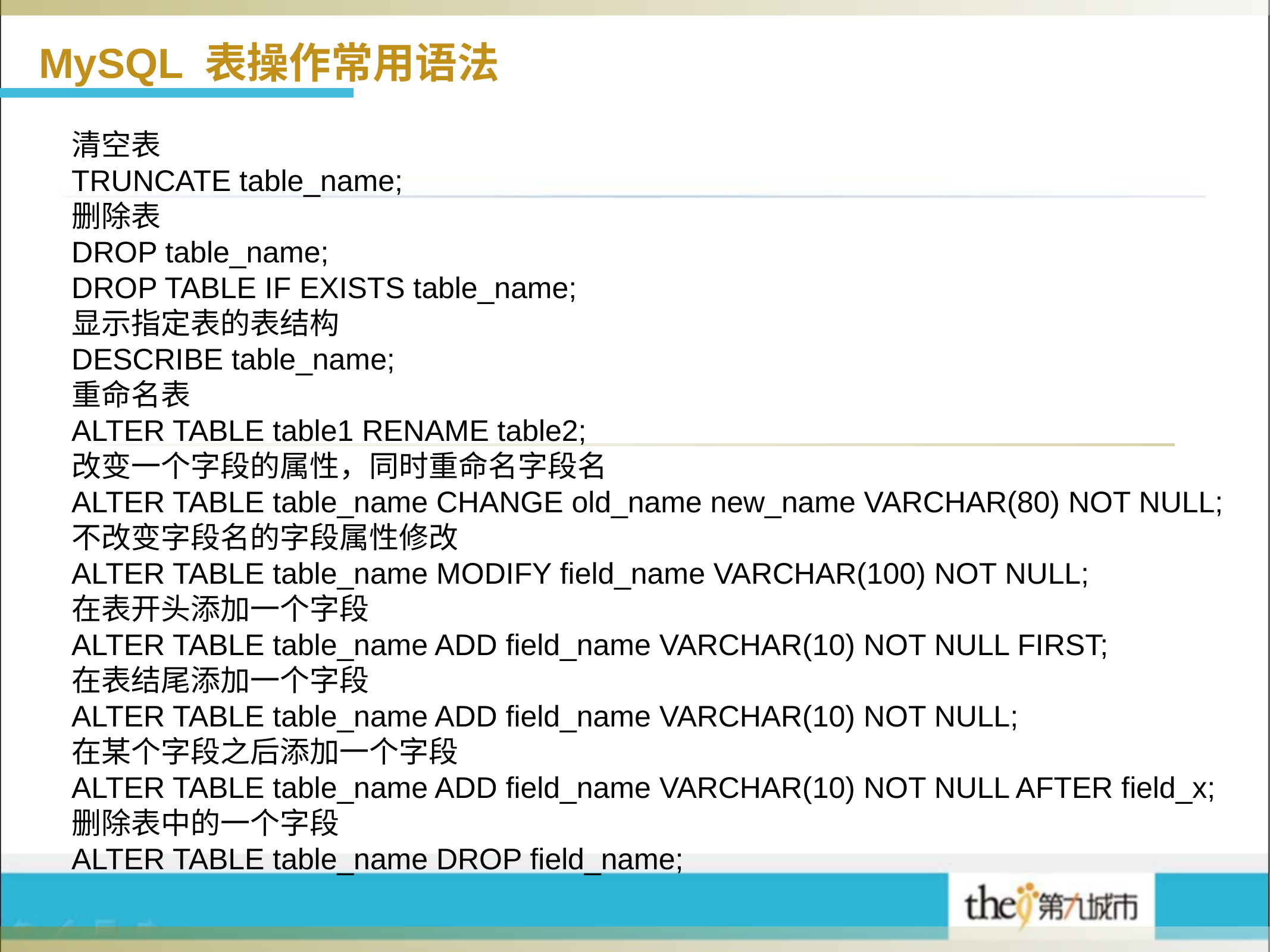

MySQL 表操作常用语法

清空表
TRUNCATE table_name;
删除表
DROP table_name;
DROP TABLE IF EXISTS table_name;
显示指定表的表结构
DESCRIBE table_name;
重命名表
ALTER TABLE table1 RENAME table2;
改变一个字段的属性，同时重命名字段名
ALTER TABLE table_name CHANGE old_name new_name VARCHAR(80) NOT NULL;
不改变字段名的字段属性修改
ALTER TABLE table_name MODIFY field_name VARCHAR(100) NOT NULL;
在表开头添加一个字段
ALTER TABLE table_name ADD field_name VARCHAR(10) NOT NULL FIRST;
在表结尾添加一个字段
ALTER TABLE table_name ADD field_name VARCHAR(10) NOT NULL;
在某个字段之后添加一个字段
ALTER TABLE table_name ADD field_name VARCHAR(10) NOT NULL AFTER field_x;
删除表中的一个字段
ALTER TABLE table_name DROP field_name;
程序员
秘书